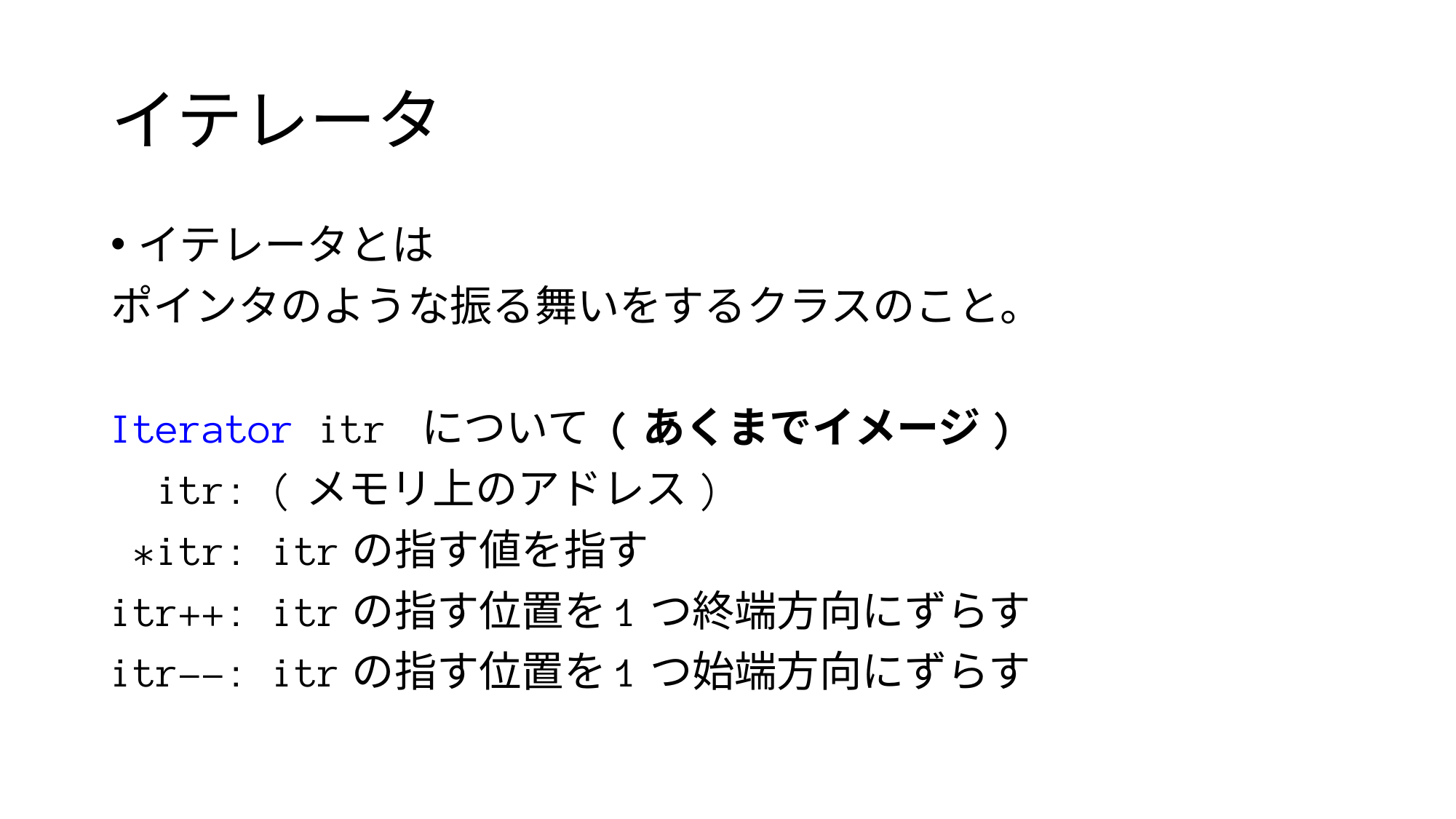

# イテレータ
イテレータとは
ポインタのような振る舞いをするクラスのこと。

Iterator itr について (あくまでイメージ)
  itr: (メモリ上のアドレス)
 *itr: itrの指す値を指す
itr++: itrの指す位置を1つ終端方向にずらす
itr--: itrの指す位置を1つ始端方向にずらす